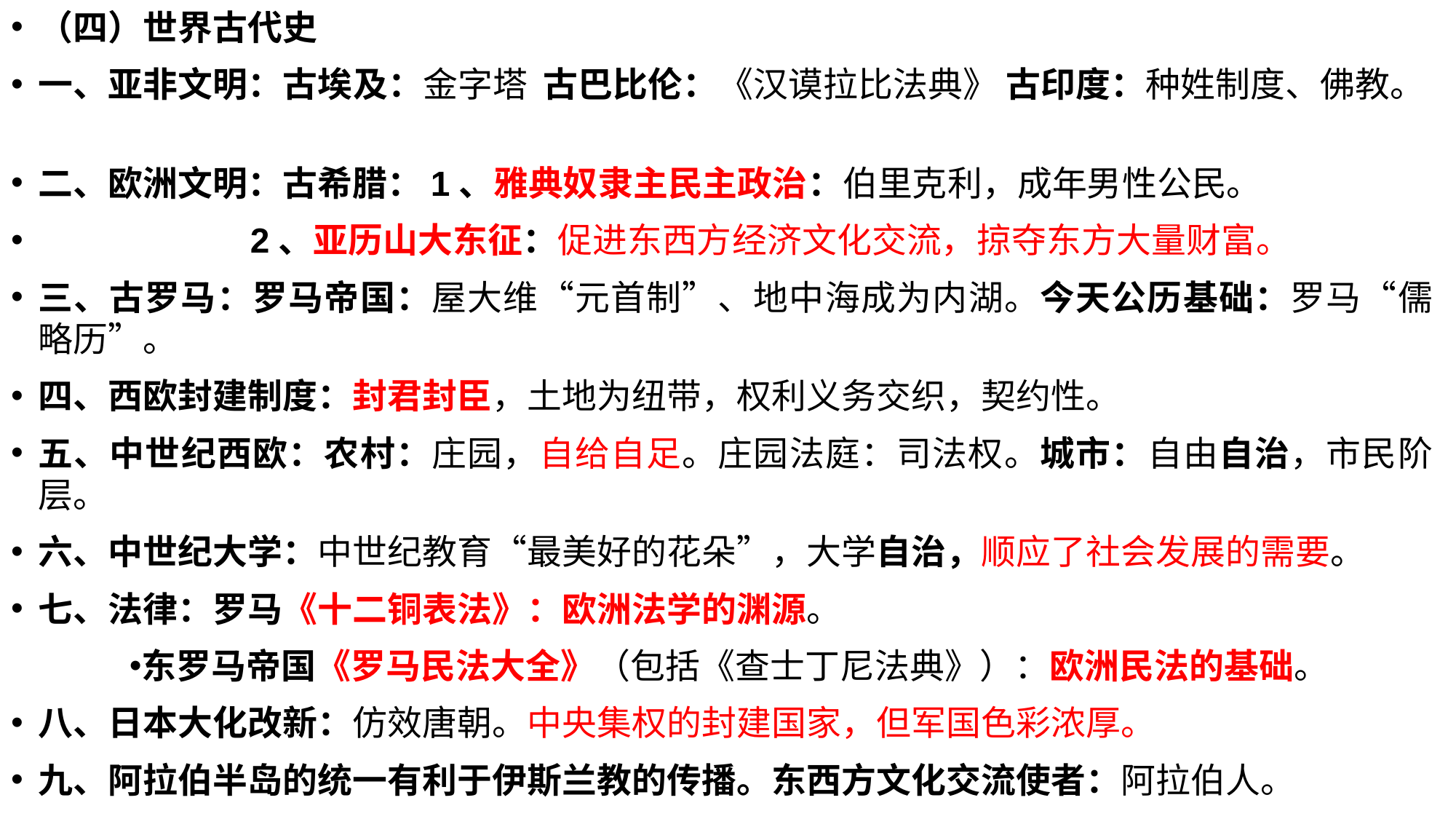

（四）世界古代史
一、亚非文明：古埃及：金字塔  古巴比伦：《汉谟拉比法典》 古印度：种姓制度、佛教。
二、欧洲文明：古希腊：1、雅典奴隶主民主政治：伯里克利，成年男性公民。
                      2、亚历山大东征：促进东西方经济文化交流，掠夺东方大量财富。
三、古罗马：罗马帝国：屋大维“元首制”、地中海成为内湖。今天公历基础：罗马“儒略历”。
四、西欧封建制度：封君封臣，土地为纽带，权利义务交织，契约性。
五、中世纪西欧：农村：庄园，自给自足。庄园法庭：司法权。城市：自由自治，市民阶层。
六、中世纪大学：中世纪教育“最美好的花朵”，大学自治，顺应了社会发展的需要。
七、法律：罗马《十二铜表法》：欧洲法学的渊源。
东罗马帝国《罗马民法大全》（包括《查士丁尼法典》）：欧洲民法的基础。
八、日本大化改新：仿效唐朝。中央集权的封建国家，但军国色彩浓厚。
九、阿拉伯半岛的统一有利于伊斯兰教的传播。东西方文化交流使者：阿拉伯人。